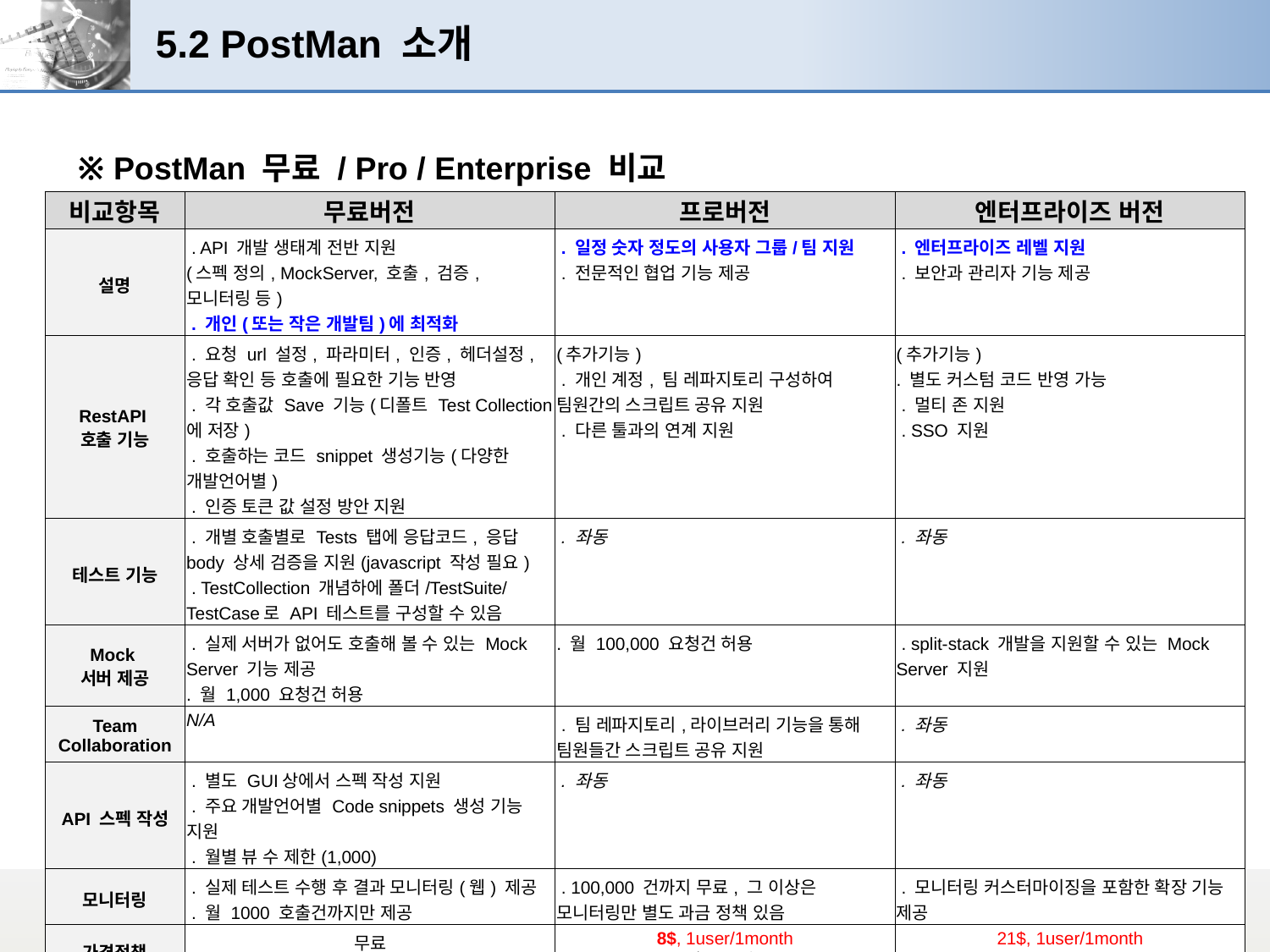

# 5.2 PostMan 소개
※ PostMan 무료 / Pro / Enterprise 비교
| 비교항목 | 무료버전 | 프로버전 | 엔터프라이즈 버전 |
| --- | --- | --- | --- |
| 설명 | . API 개발 생태계 전반 지원 (스펙 정의, MockServer, 호출, 검증, 모니터링 등) . 개인(또는 작은 개발팀)에 최적화 | . 일정 숫자 정도의 사용자 그룹/팀 지원 . 전문적인 협업 기능 제공 | . 엔터프라이즈 레벨 지원 . 보안과 관리자 기능 제공 |
| RestAPI 호출 기능 | . 요청 url 설정, 파라미터, 인증, 헤더설정, 응답 확인 등 호출에 필요한 기능 반영 . 각 호출값 Save 기능(디폴트 Test Collection에 저장) . 호출하는 코드 snippet 생성기능(다양한 개발언어별) . 인증 토큰 값 설정 방안 지원 | (추가기능) . 개인 계정, 팀 레파지토리 구성하여 팀원간의 스크립트 공유 지원 . 다른 툴과의 연계 지원 | (추가기능) . 별도 커스텀 코드 반영 가능 . 멀티 존 지원 . SSO 지원 |
| 테스트 기능 | . 개별 호출별로 Tests 탭에 응답코드, 응답body 상세 검증을 지원(javascript 작성 필요) . TestCollection 개념하에 폴더/TestSuite/TestCase로 API 테스트를 구성할 수 있음 | . 좌동 | . 좌동 |
| Mock 서버 제공 | . 실제 서버가 없어도 호출해 볼 수 있는 Mock Server 기능 제공 . 월 1,000 요청건 허용 | . 월 100,000 요청건 허용 | . split-stack 개발을 지원할 수 있는 Mock Server 지원 |
| Team Collaboration | N/A | . 팀 레파지토리,라이브러리 기능을 통해 팀원들간 스크립트 공유 지원 | . 좌동 |
| API 스펙 작성 | . 별도 GUI상에서 스펙 작성 지원 . 주요 개발언어별 Code snippets 생성 기능 지원 . 월별 뷰 수 제한(1,000) | . 좌동 | . 좌동 |
| 모니터링 | . 실제 테스트 수행 후 결과 모니터링(웹) 제공 . 월 1000 호출건까지만 제공 | . 100,000 건까지 무료, 그 이상은 모니터링만 별도 과금 정책 있음 | . 모니터링 커스터마이징을 포함한 확장 기능 제공 |
| 가격정책 | 무료 | 8$, 1user/1month 75$, 1usr/1yr | 21$, 1user/1month ※ 변동 정책 |